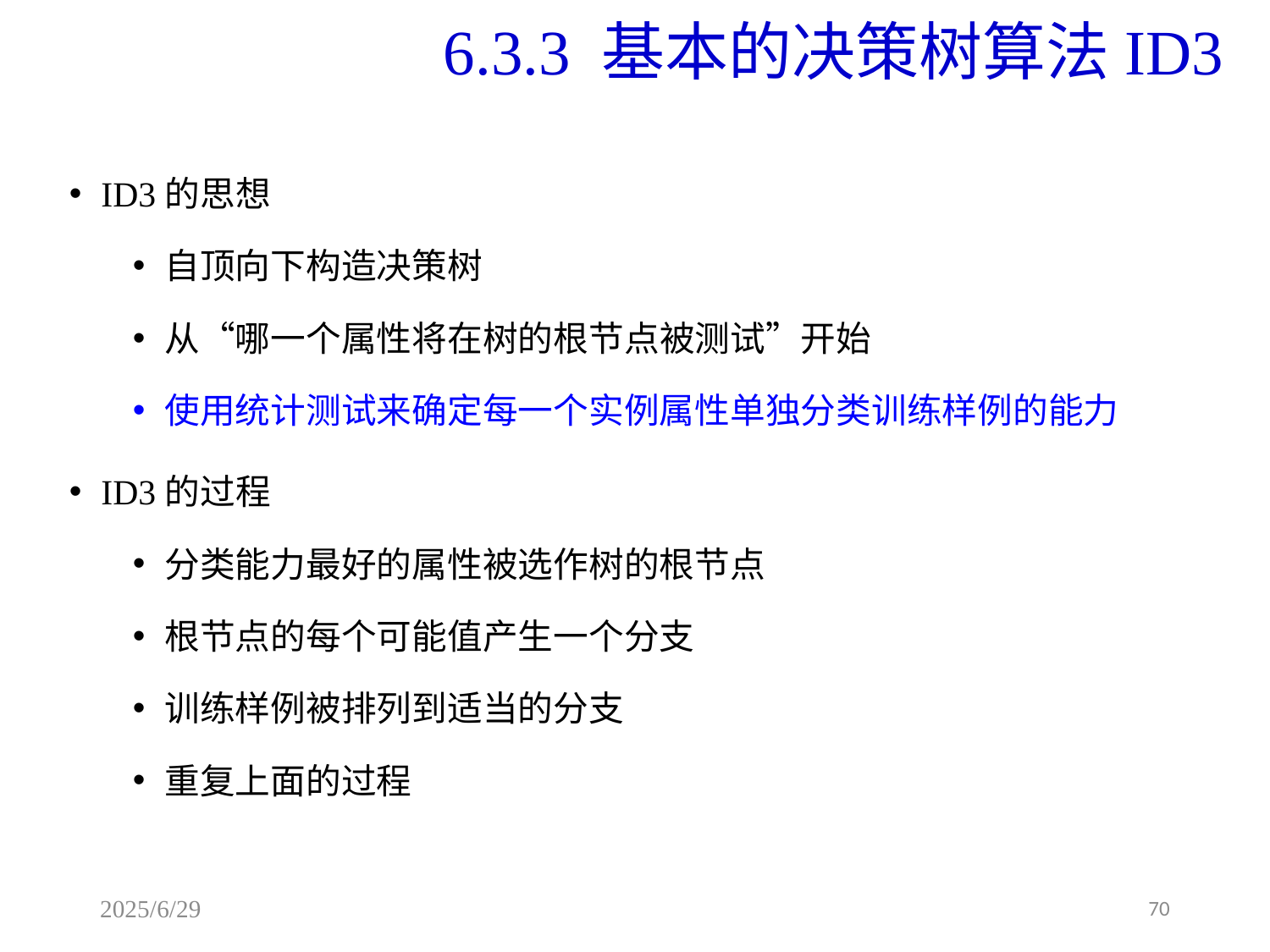

# 6.3.3 基本的决策树算法ID3
ID3的思想
自顶向下构造决策树
从“哪一个属性将在树的根节点被测试”开始
使用统计测试来确定每一个实例属性单独分类训练样例的能力
ID3的过程
分类能力最好的属性被选作树的根节点
根节点的每个可能值产生一个分支
训练样例被排列到适当的分支
重复上面的过程
2025/6/29
70